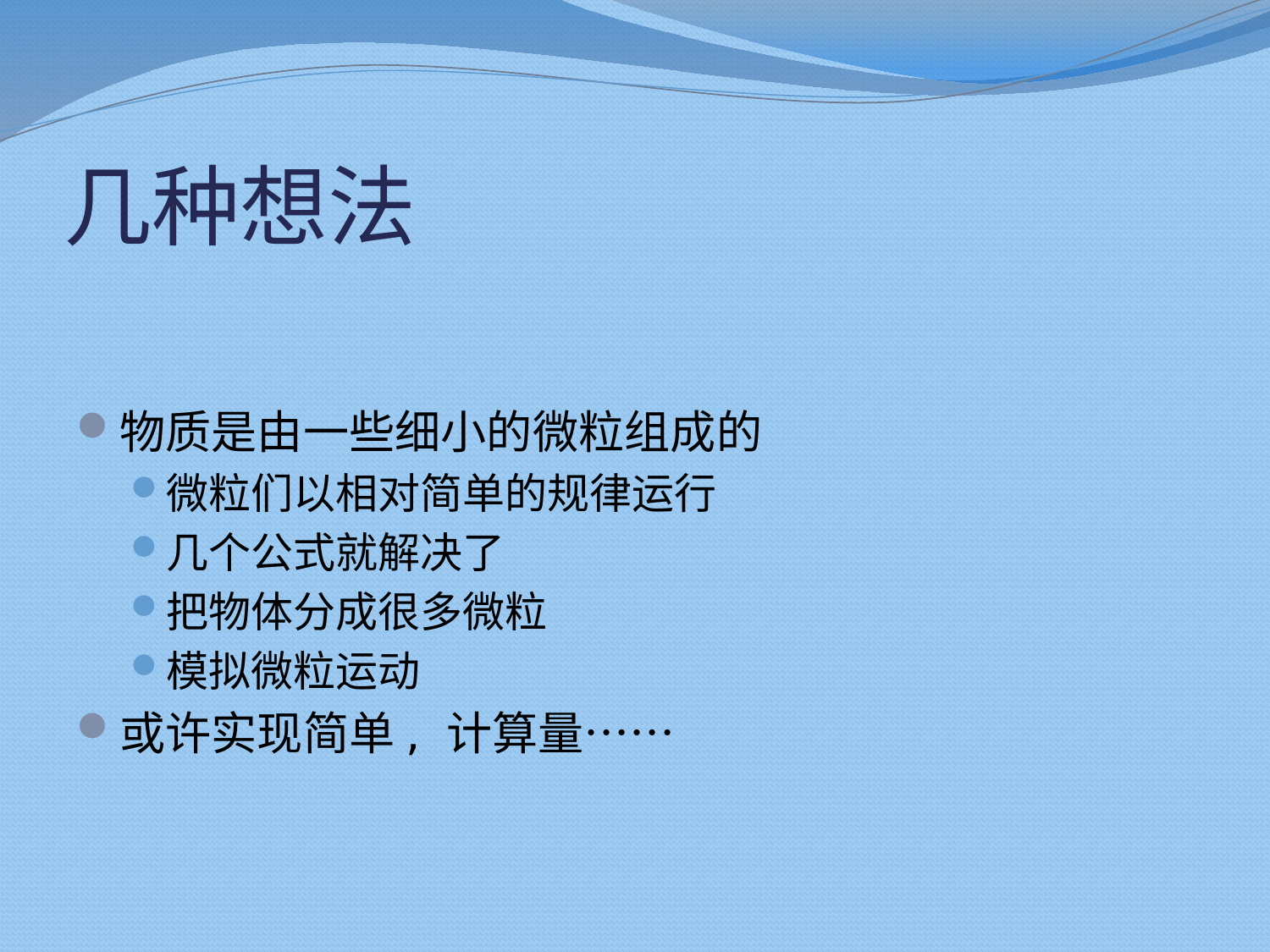

# 几种想法

物质是由一些细小的微粒组成的
微粒们以相对简单的规律运行
几个公式就解决了
把物体分成很多微粒
模拟微粒运动
或许实现简单, 计算量……